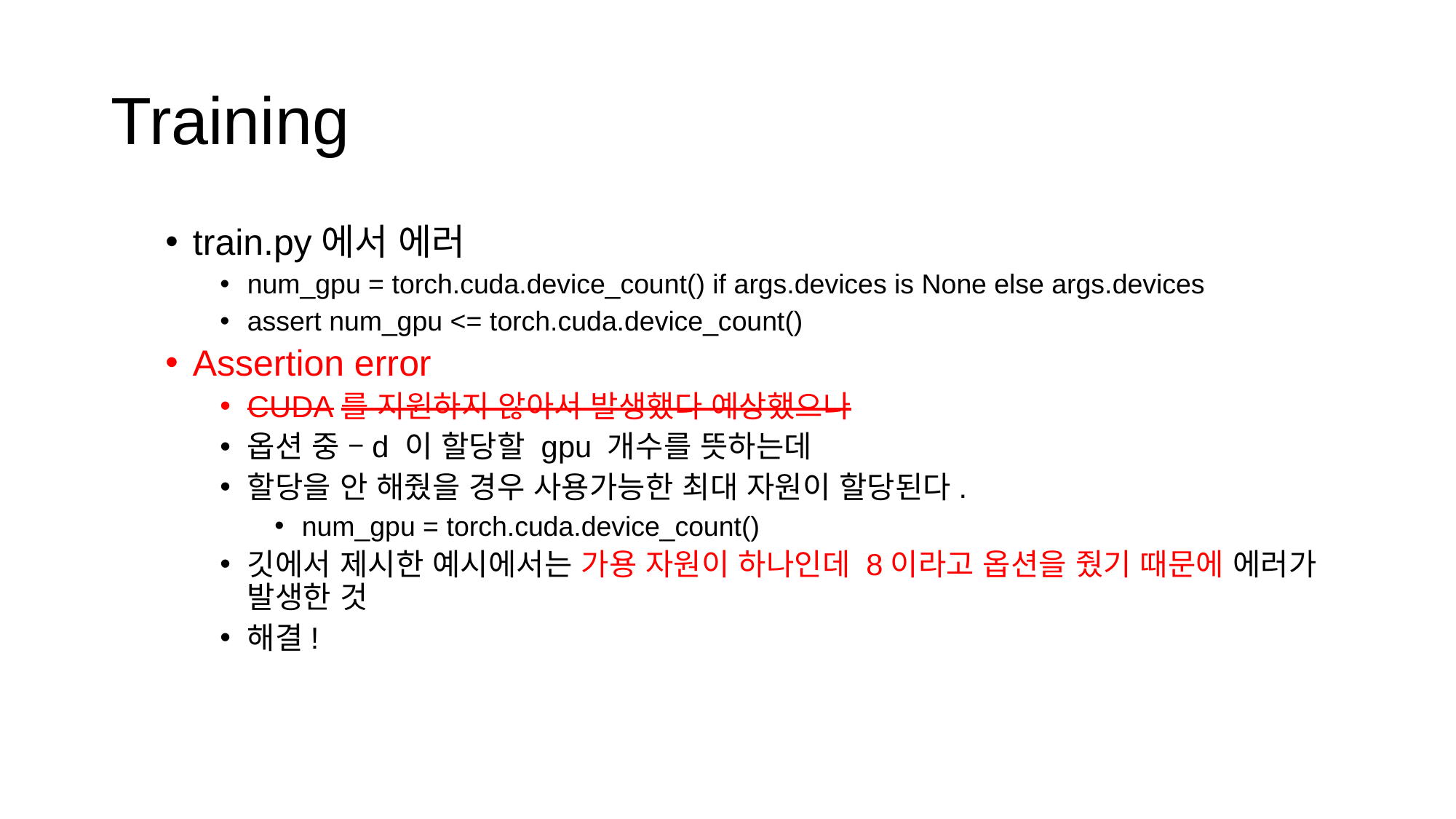

# Training
train.py에서 에러
num_gpu = torch.cuda.device_count() if args.devices is None else args.devices
assert num_gpu <= torch.cuda.device_count()
Assertion error
CUDA를 지원하지 않아서 발생했다 예상했으나
옵션 중 –d 이 할당할 gpu 개수를 뜻하는데
할당을 안 해줬을 경우 사용가능한 최대 자원이 할당된다.
num_gpu = torch.cuda.device_count()
깃에서 제시한 예시에서는 가용 자원이 하나인데 8이라고 옵션을 줬기 때문에 에러가 발생한 것
해결!